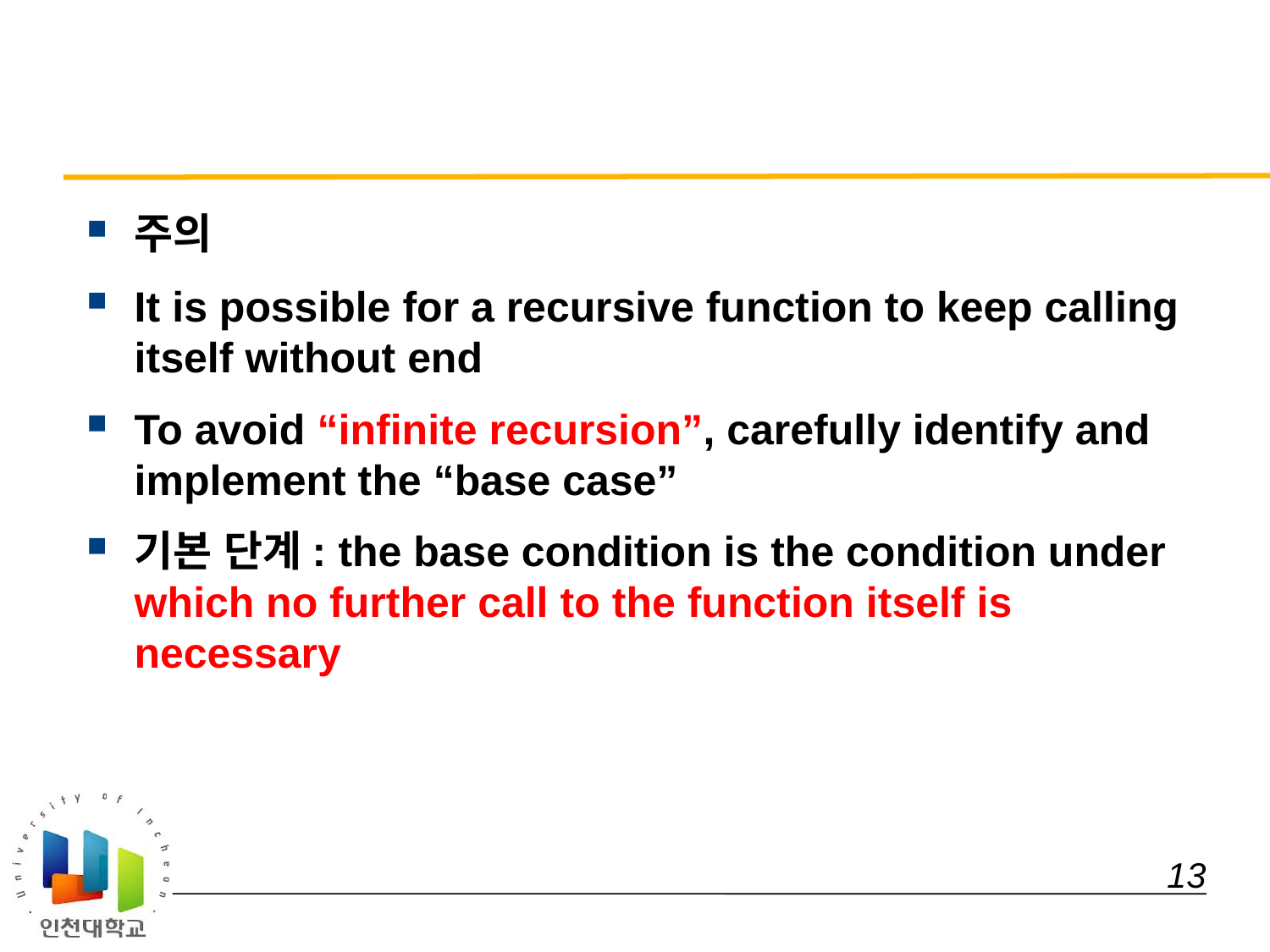

#
주의
It is possible for a recursive function to keep calling itself without end
To avoid “infinite recursion”, carefully identify and implement the “base case”
기본 단계: the base condition is the condition under which no further call to the function itself is necessary

 13